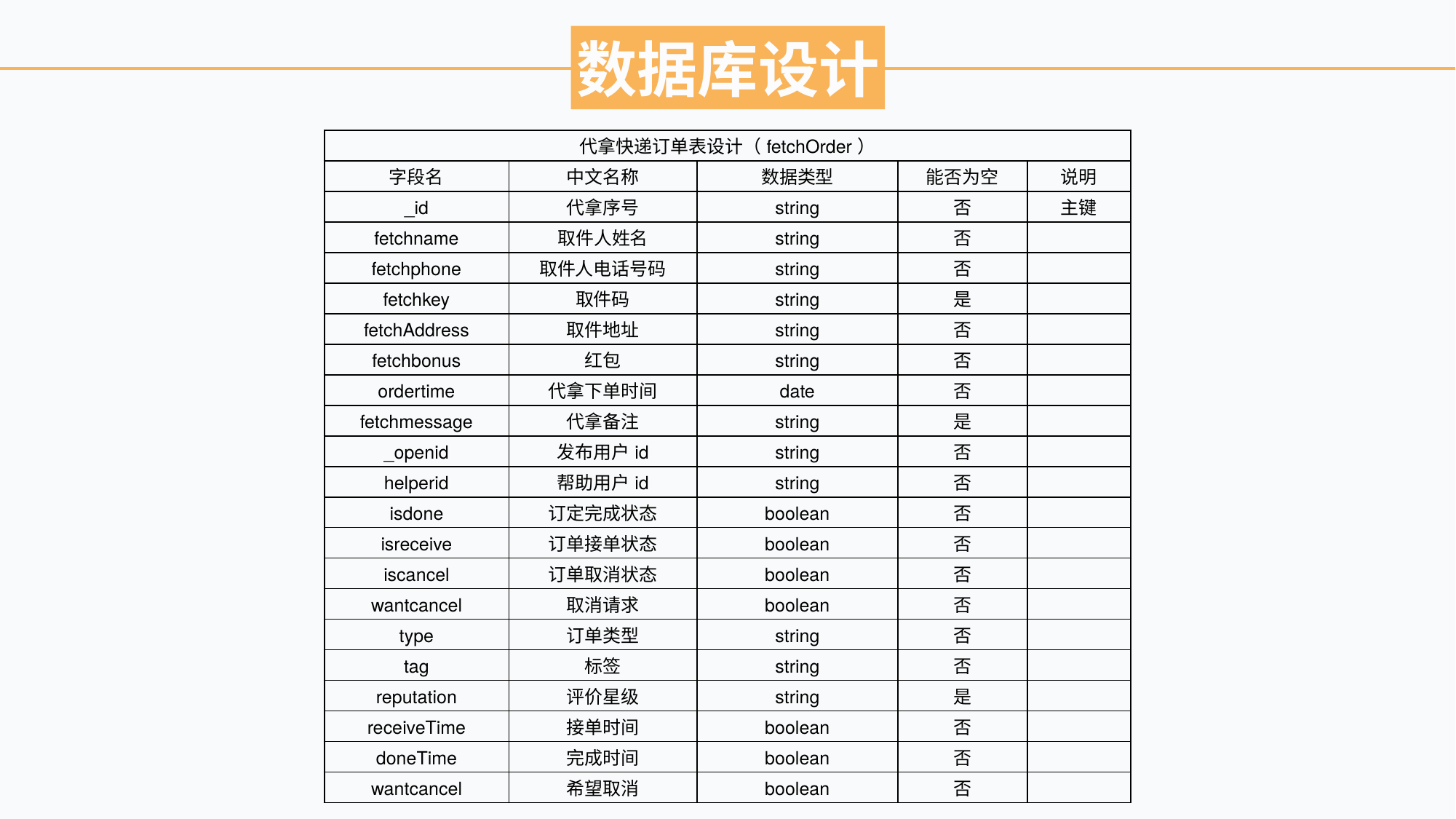

数据库设计

| 代拿快递订单表设计（fetchOrder） |  |  |  |  |
| --- | --- | --- | --- | --- |
| 字段名 | 中文名称 | 数据类型 | 能否为空 | 说明 |
| \_id | 代拿序号 | string | 否 | 主键 |
| fetchname | 取件人姓名 | string | 否 |  |
| fetchphone | 取件人电话号码 | string | 否 |  |
| fetchkey | 取件码 | string | 是 |  |
| fetchAddress | 取件地址 | string | 否 |  |
| fetchbonus | 红包 | string | 否 |  |
| ordertime | 代拿下单时间 | date | 否 |  |
| fetchmessage | 代拿备注 | string | 是 |  |
| \_openid | 发布用户id | string | 否 |  |
| helperid | 帮助用户id | string | 否 |  |
| isdone | 订定完成状态 | boolean | 否 |  |
| isreceive | 订单接单状态 | boolean | 否 |  |
| iscancel | 订单取消状态 | boolean | 否 |  |
| wantcancel | 取消请求 | boolean | 否 |  |
| type | 订单类型 | string | 否 |  |
| tag | 标签 | string | 否 |  |
| reputation | 评价星级 | string | 是 |  |
| receiveTime | 接单时间 | boolean | 否 |  |
| doneTime | 完成时间 | boolean | 否 |  |
| wantcancel | 希望取消 | boolean | 否 |  |